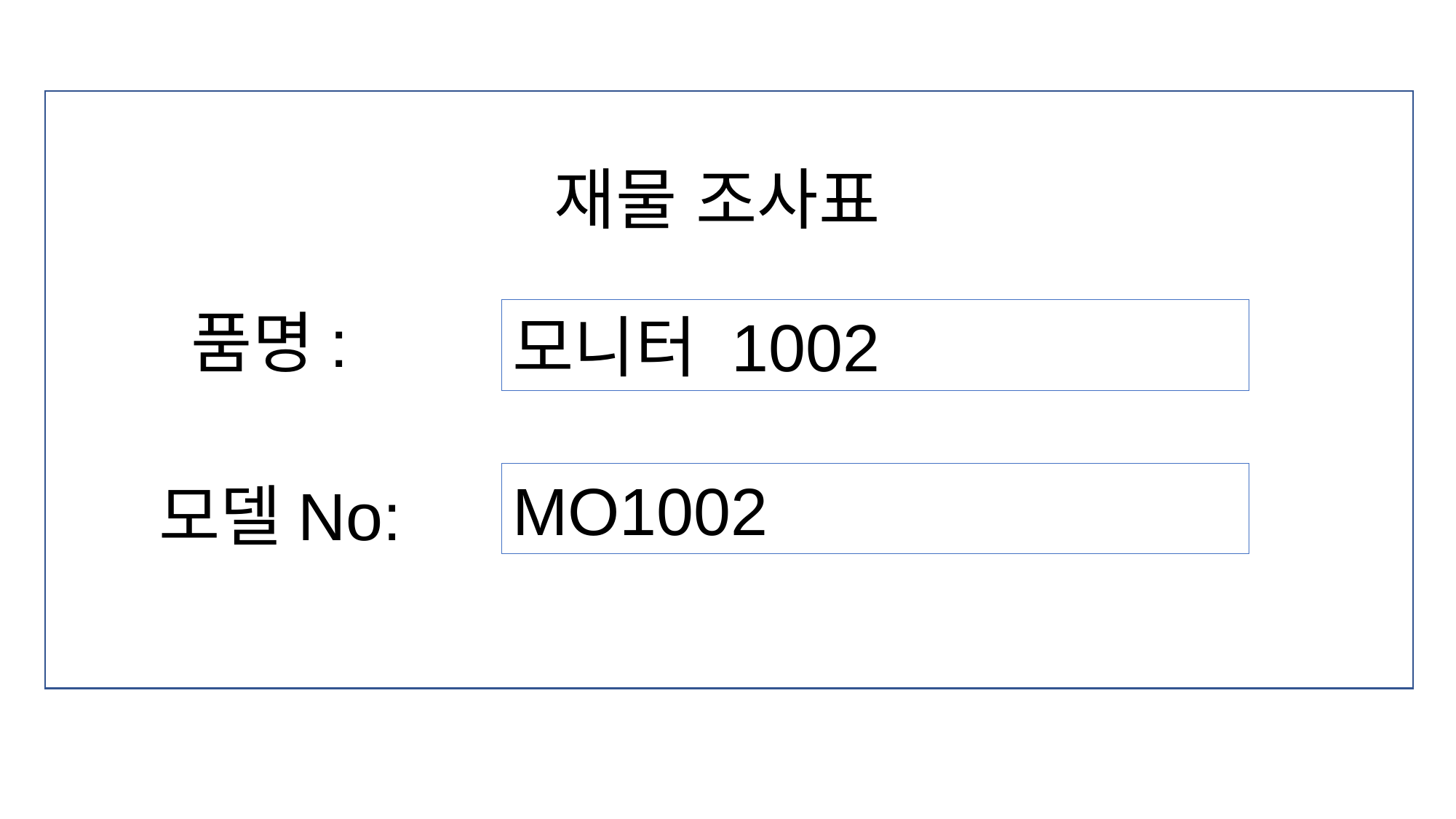

재물 조사표
품명:
모니터 1002
MO1002
모델No: